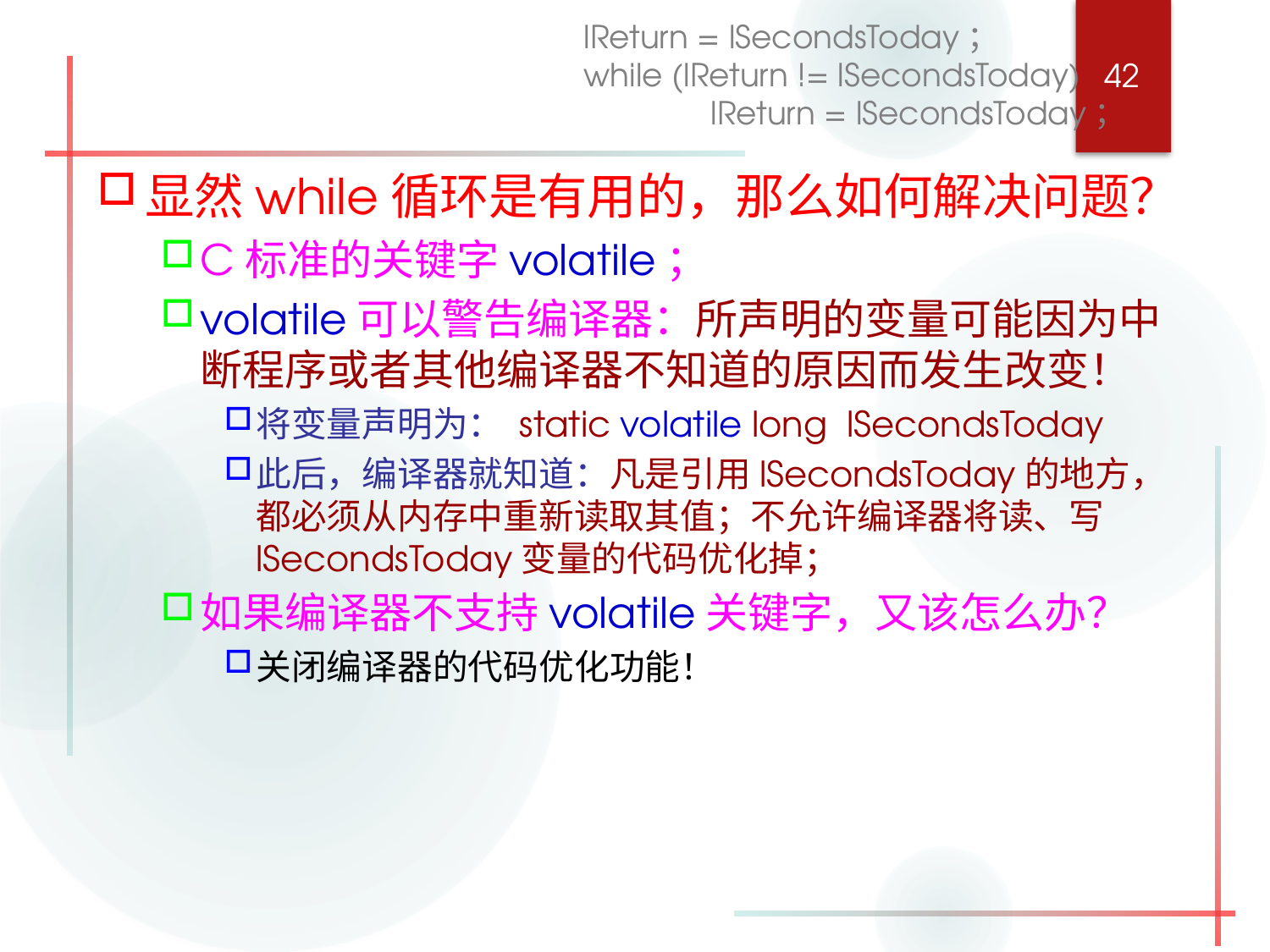

lReturn = lSecondsToday；
while (lReturn != lSecondsToday)
	lReturn = lSecondsToday；
42
显然while循环是有用的，那么如何解决问题？
C标准的关键字volatile；
volatile可以警告编译器：所声明的变量可能因为中断程序或者其他编译器不知道的原因而发生改变！
将变量声明为： static volatile long  lSecondsToday
此后，编译器就知道：凡是引用lSecondsToday的地方，都必须从内存中重新读取其值；不允许编译器将读、写lSecondsToday变量的代码优化掉；
如果编译器不支持volatile关键字，又该怎么办？
关闭编译器的代码优化功能！